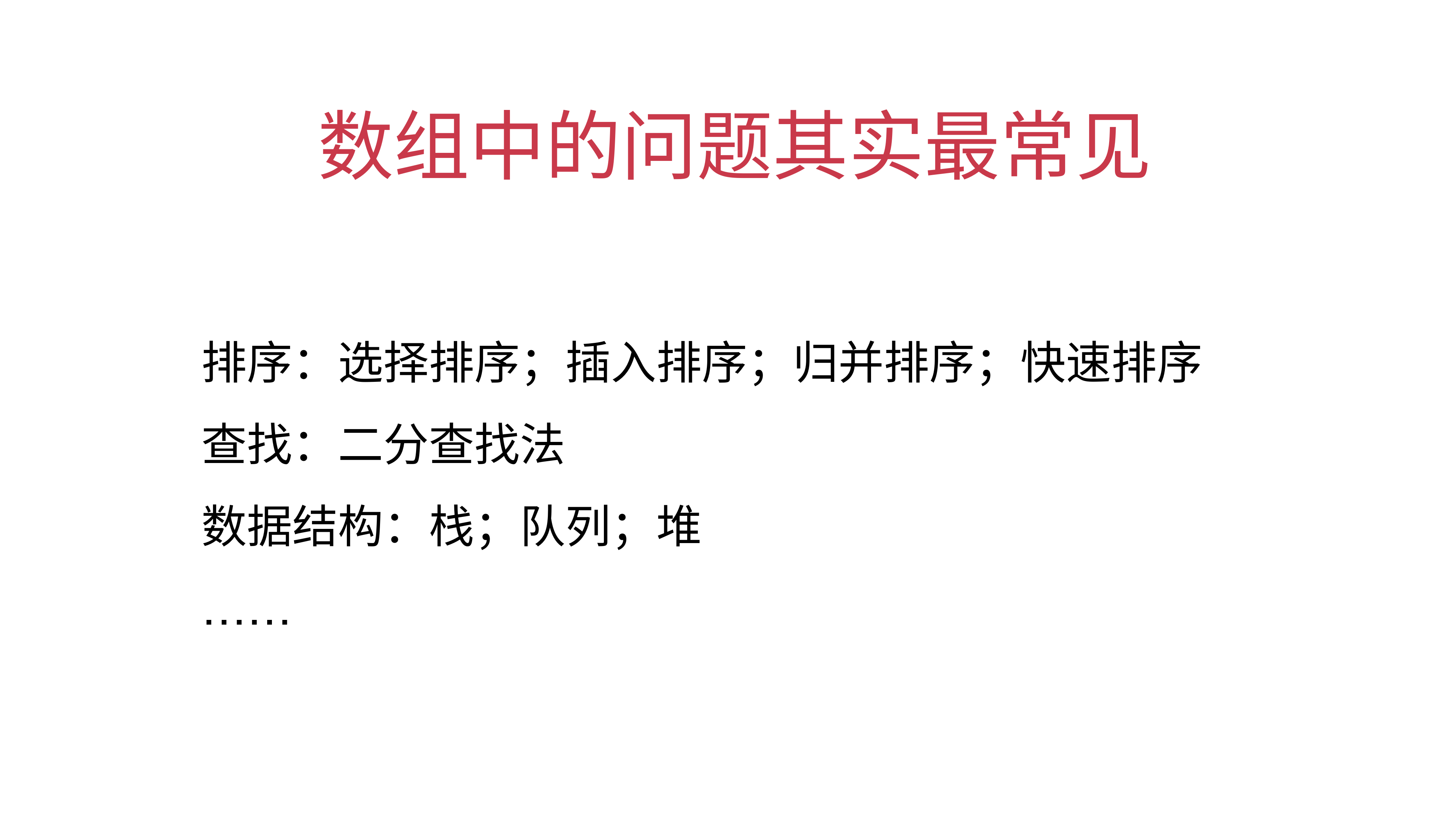

# 数组中的问题其实最常见
排序：选择排序；插入排序；归并排序；快速排序
查找：二分查找法
数据结构：栈；队列；堆
……